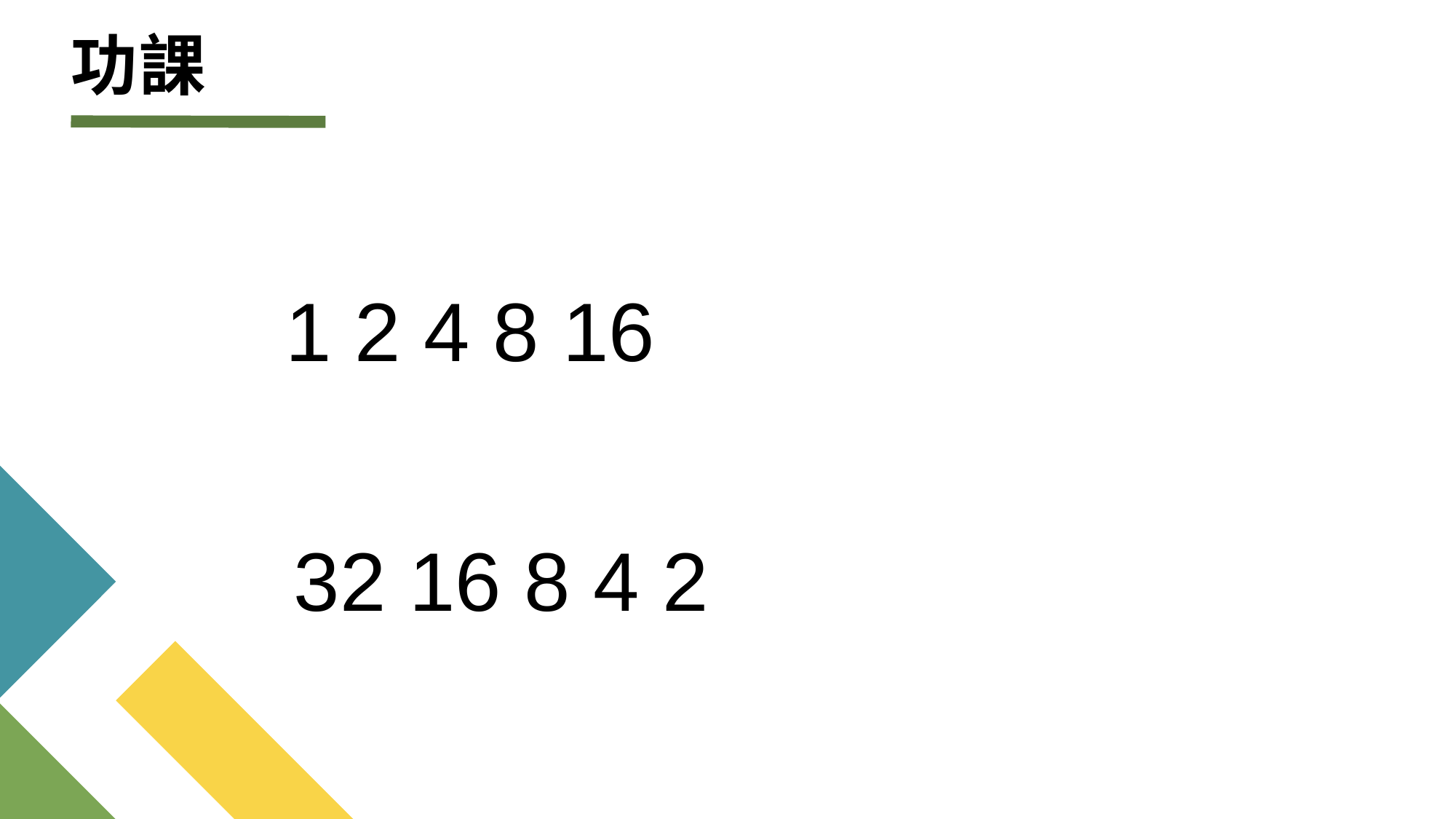

# 功課
1 2 4 8 16
32 16 8 4 2